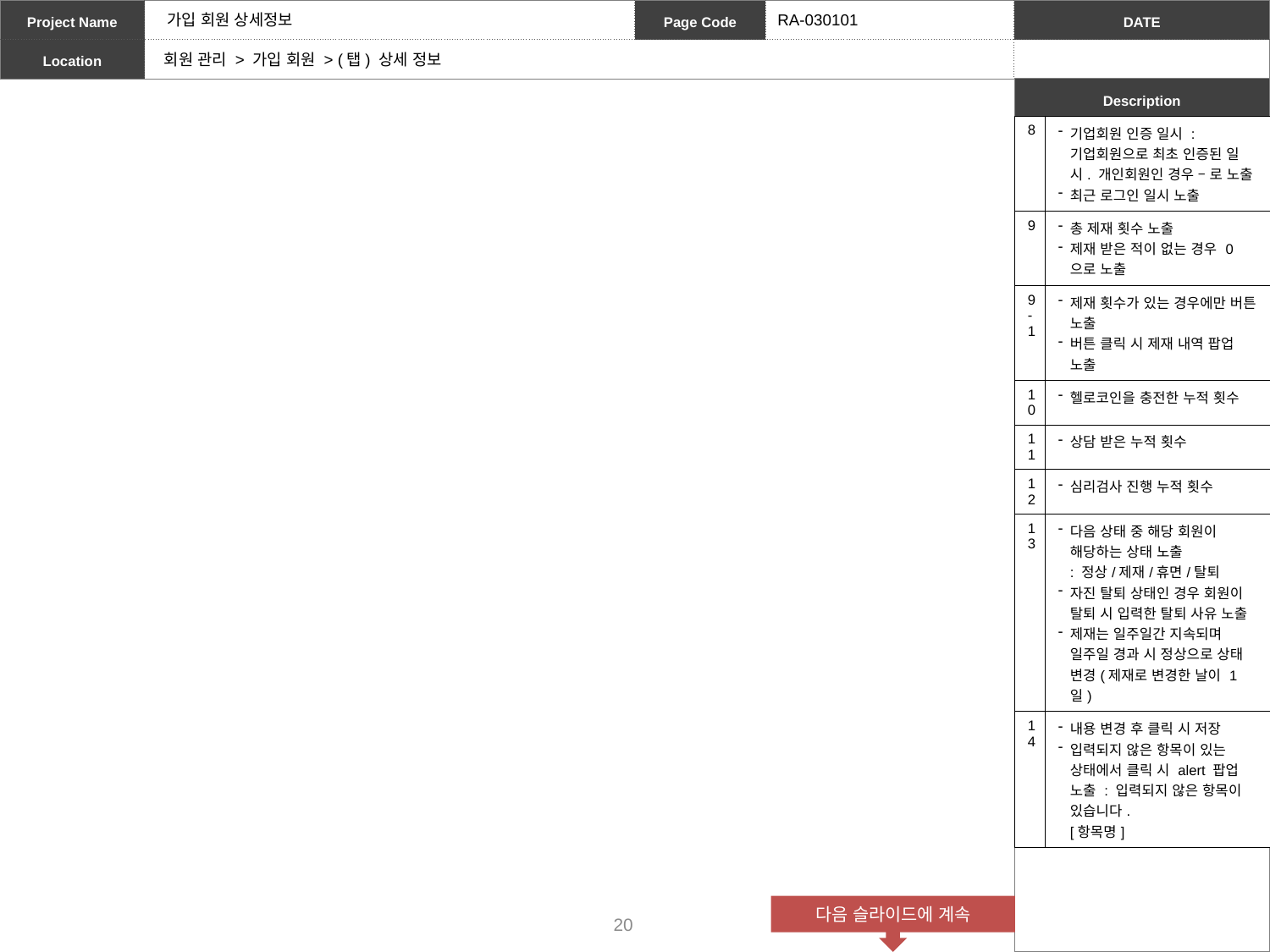

가입 회원 상세정보
RA-030101
회원 관리 > 가입 회원 > (탭) 상세 정보
| 8 | 기업회원 인증 일시 : 기업회원으로 최초 인증된 일시. 개인회원인 경우 – 로 노출 최근 로그인 일시 노출 |
| --- | --- |
| 9 | 총 제재 횟수 노출 제재 받은 적이 없는 경우 0으로 노출 |
| 9-1 | 제재 횟수가 있는 경우에만 버튼 노출 버튼 클릭 시 제재 내역 팝업 노출 |
| 10 | 헬로코인을 충전한 누적 횟수 |
| 11 | 상담 받은 누적 횟수 |
| 12 | 심리검사 진행 누적 횟수 |
| 13 | 다음 상태 중 해당 회원이 해당하는 상태 노출 : 정상/제재/휴면/탈퇴 자진 탈퇴 상태인 경우 회원이 탈퇴 시 입력한 탈퇴 사유 노출 제재는 일주일간 지속되며 일주일 경과 시 정상으로 상태 변경(제재로 변경한 날이 1일) |
| 14 | 내용 변경 후 클릭 시 저장 입력되지 않은 항목이 있는 상태에서 클릭 시 alert 팝업 노출 : 입력되지 않은 항목이 있습니다. [항목명] |
다음 슬라이드에 계속
20